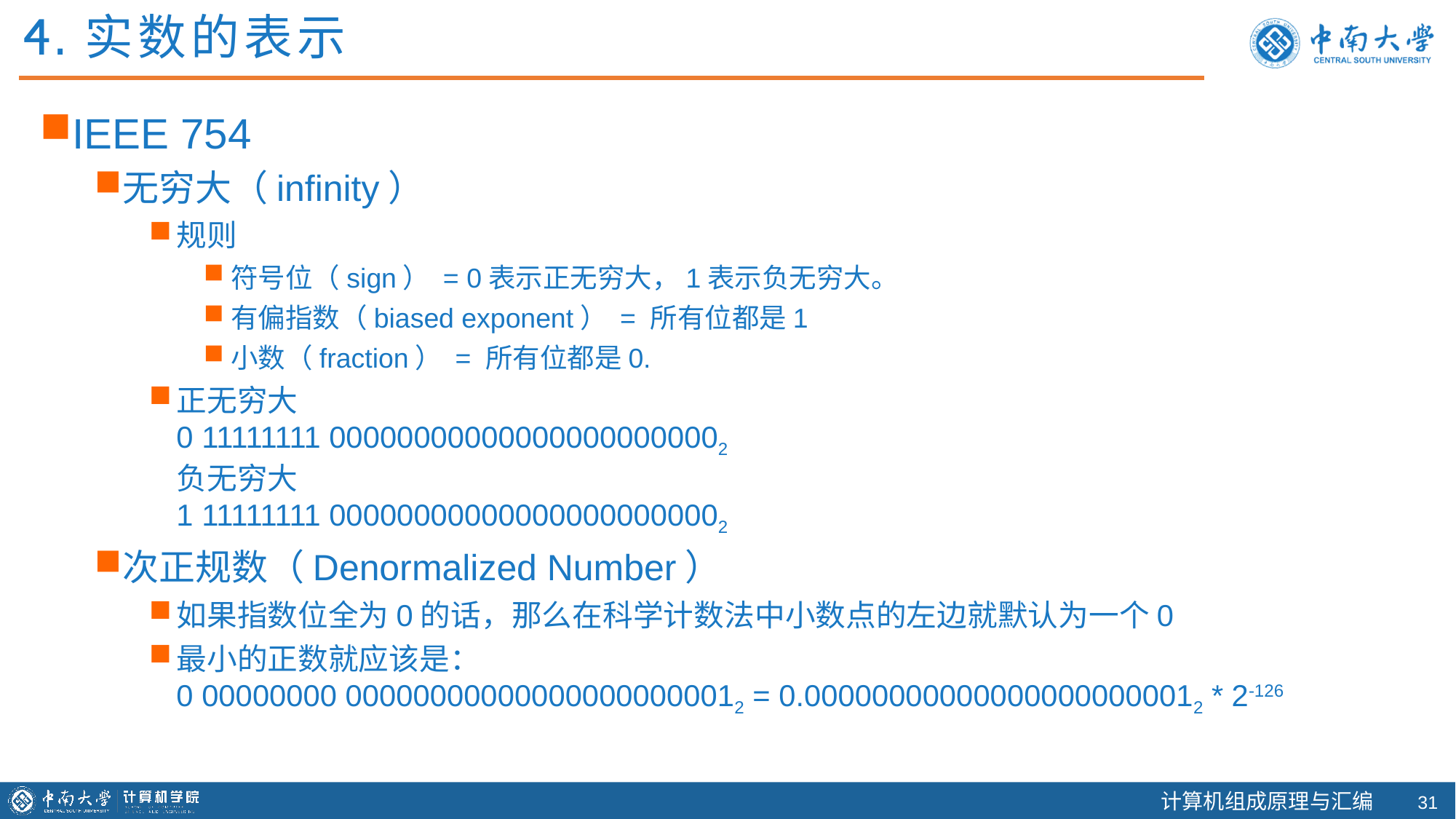

4.实数的表示
IEEE 754
无穷大（infinity）
规则
符号位（sign） = 0表示正无穷大，1表示负无穷大。
有偏指数（biased exponent） = 所有位都是1
小数（fraction） = 所有位都是0.
正无穷大
0 11111111 000000000000000000000002
负无穷大
1 11111111 000000000000000000000002
次正规数（Denormalized Number）
如果指数位全为0的话，那么在科学计数法中小数点的左边就默认为一个0
最小的正数就应该是：
0 00000000 000000000000000000000012 = 0.000000000000000000000012 * 2-126

31